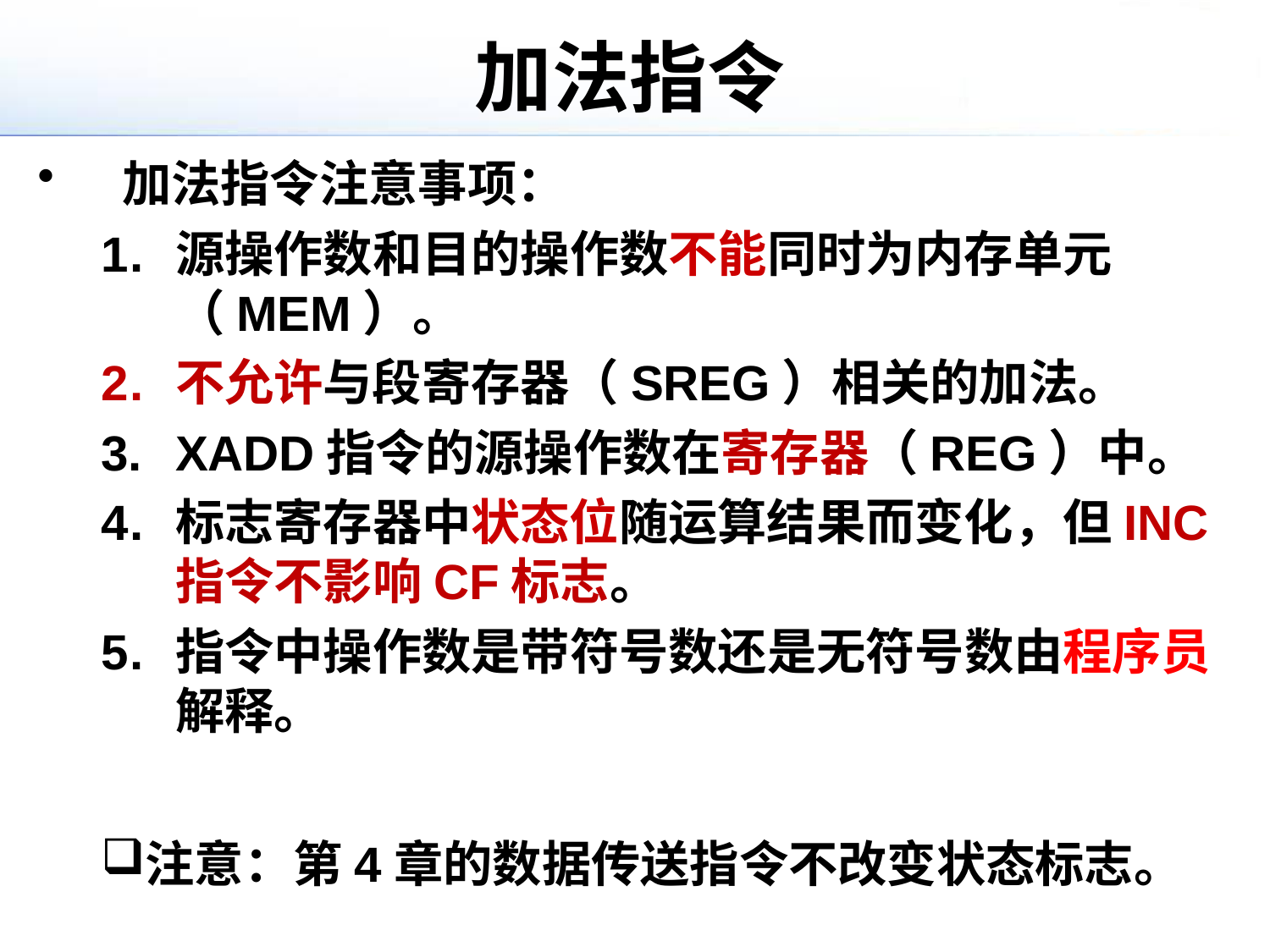

# 加法指令
加法指令注意事项：
源操作数和目的操作数不能同时为内存单元（MEM）。
不允许与段寄存器（SREG）相关的加法。
XADD指令的源操作数在寄存器（REG）中。
标志寄存器中状态位随运算结果而变化，但INC指令不影响CF标志。
指令中操作数是带符号数还是无符号数由程序员解释。

注意：第4章的数据传送指令不改变状态标志。